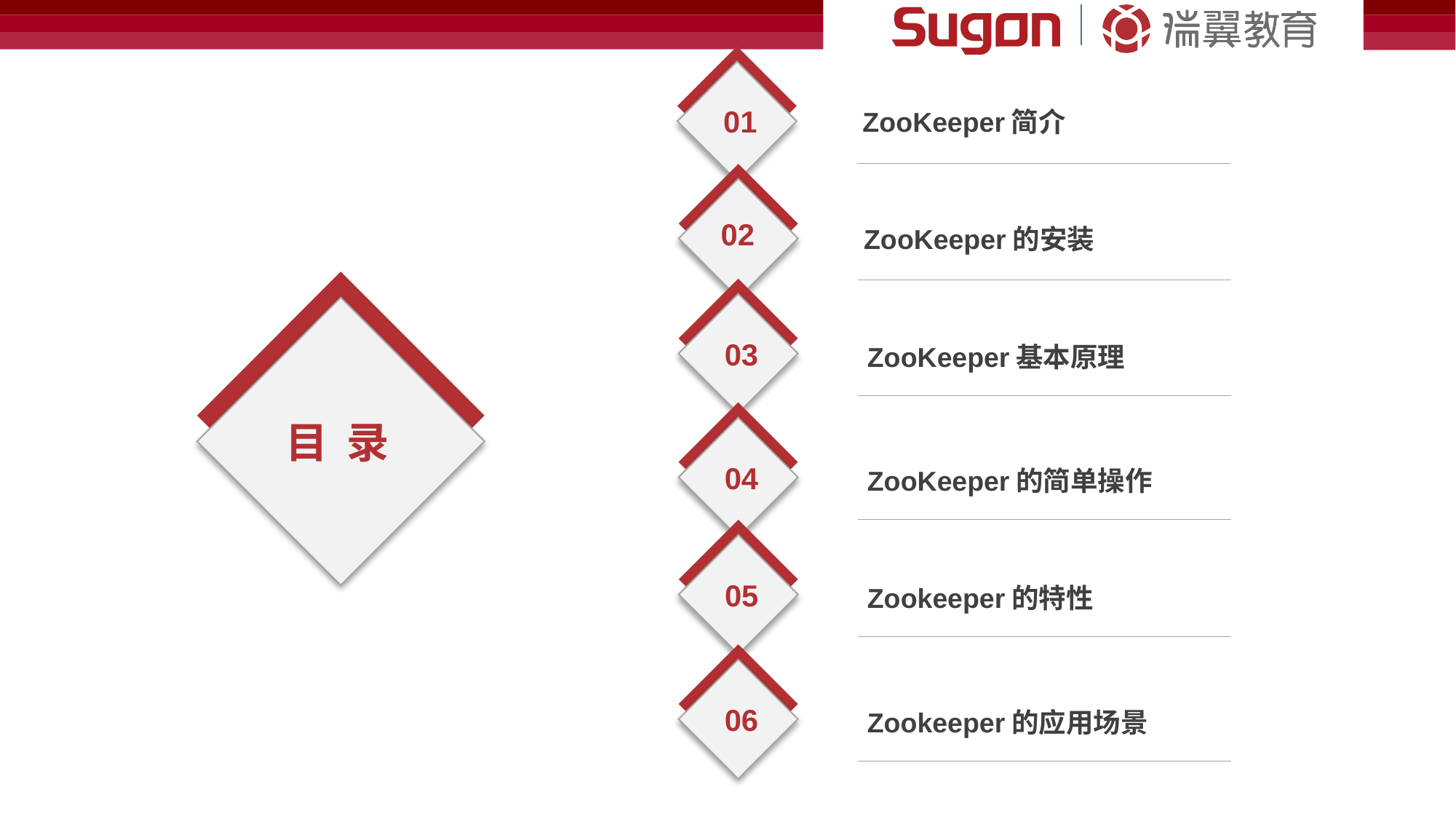

01
ZooKeeper简介

02
ZooKeeper的安装

03
ZooKeeper基本原理

04
ZooKeeper的简单操作
目  录

05
Zookeeper的特性

06
Zookeeper的应用场景